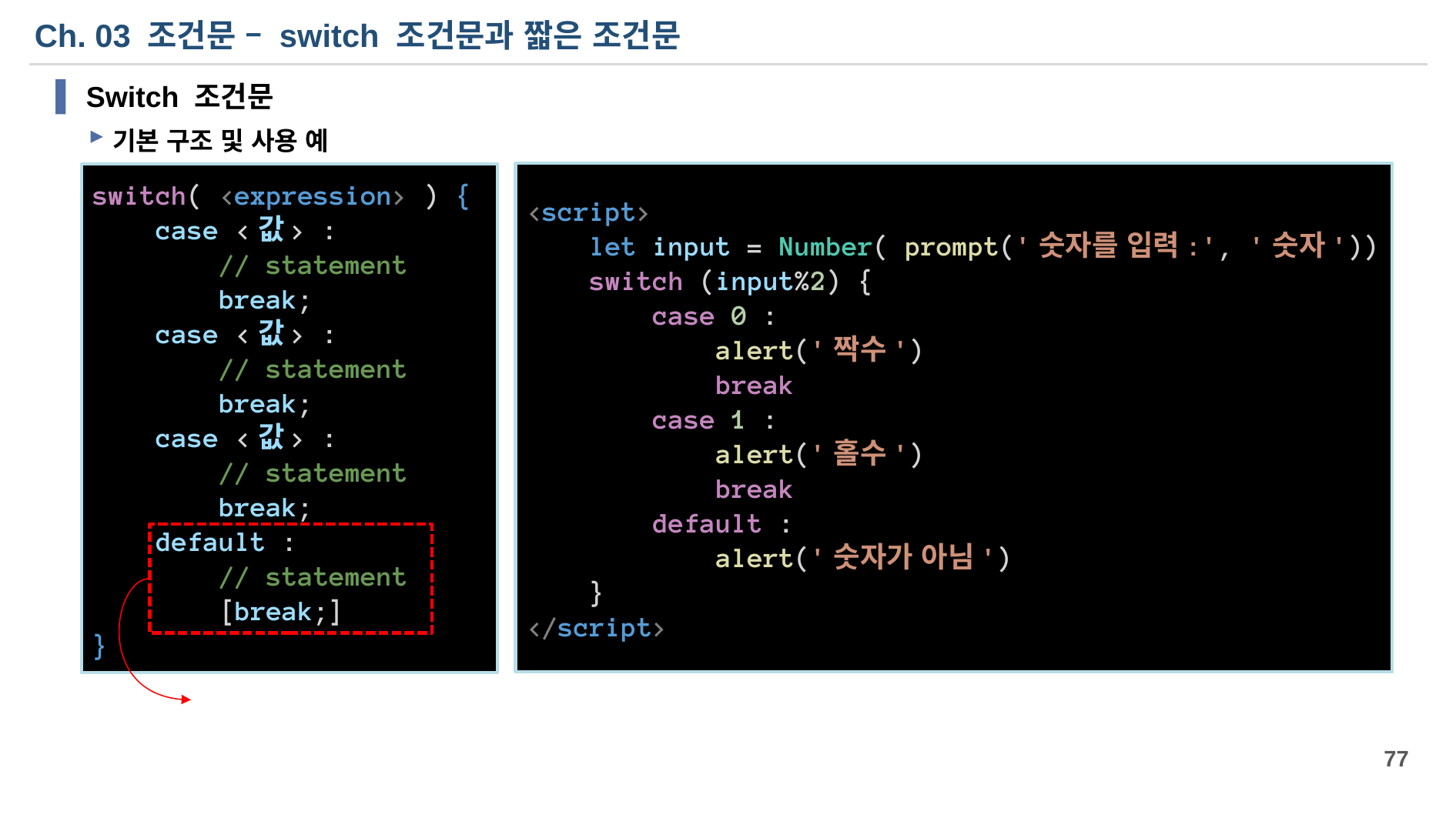

# Ch. 03 조건문 – switch 조건문과 짧은 조건문
Switch 조건문
기본 구조 및 사용 예

default 는 생략 가능

<script>
    let input = Number( prompt('숫자를 입력:', '숫자'))
    switch (input%2) {
        case 0 :
            alert('짝수')
            break
        case 1 :
            alert('홀수')
            break
        default :
            alert('숫자가 아님')
    }
</script>
switch( <expression> ) {
    case <값> :
        // statement
        break;
    case <값> :
        // statement
        break;
    case <값> :
        // statement
        break;
    default :
        // statement
        [break;]
}

77